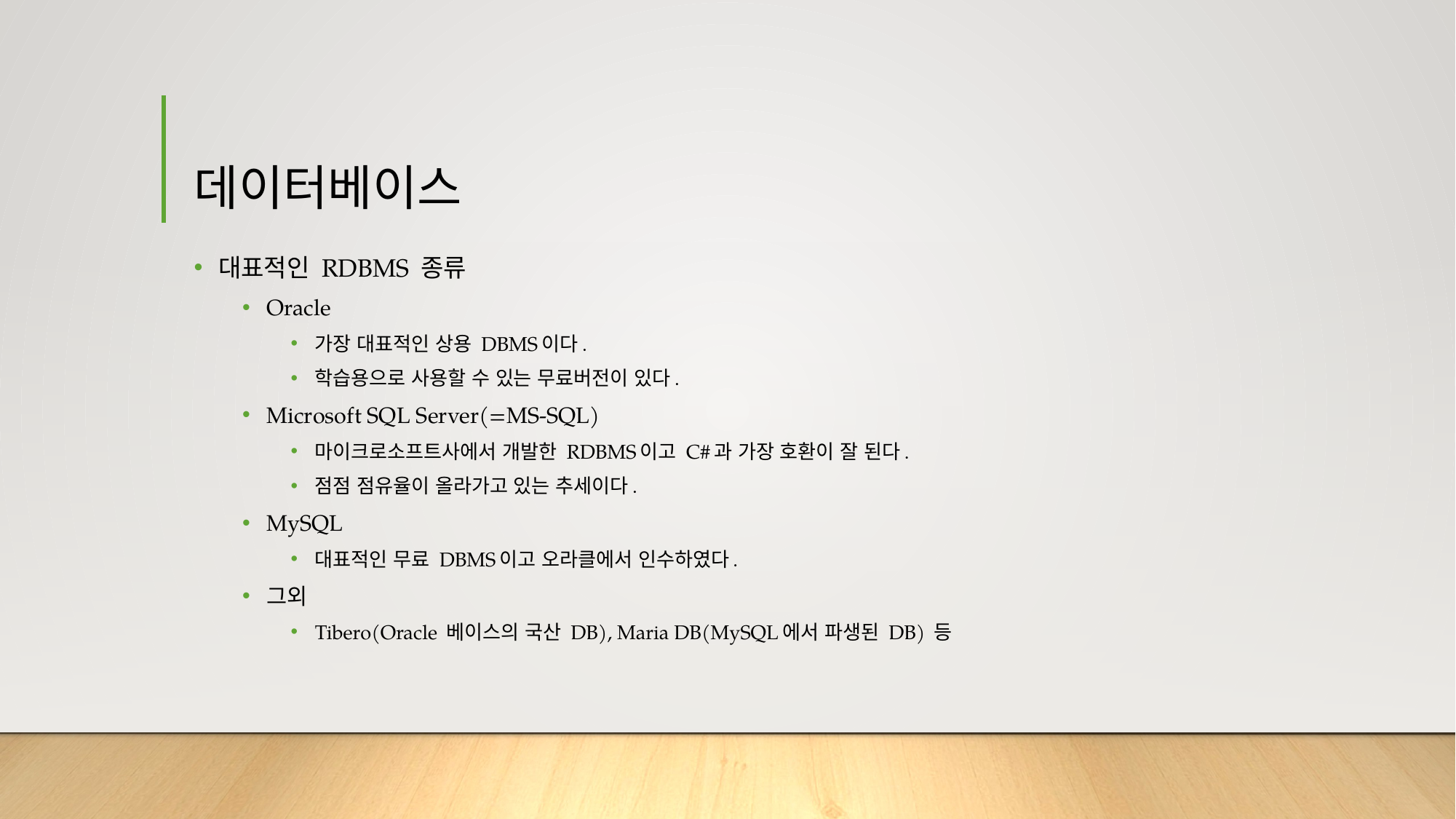

# 데이터베이스
대표적인 RDBMS 종류
Oracle
가장 대표적인 상용 DBMS이다.
학습용으로 사용할 수 있는 무료버전이 있다.
Microsoft SQL Server(=MS-SQL)
마이크로소프트사에서 개발한 RDBMS이고 C#과 가장 호환이 잘 된다.
점점 점유율이 올라가고 있는 추세이다.
MySQL
대표적인 무료 DBMS이고 오라클에서 인수하였다.
그외
Tibero(Oracle 베이스의 국산 DB), Maria DB(MySQL에서 파생된 DB) 등